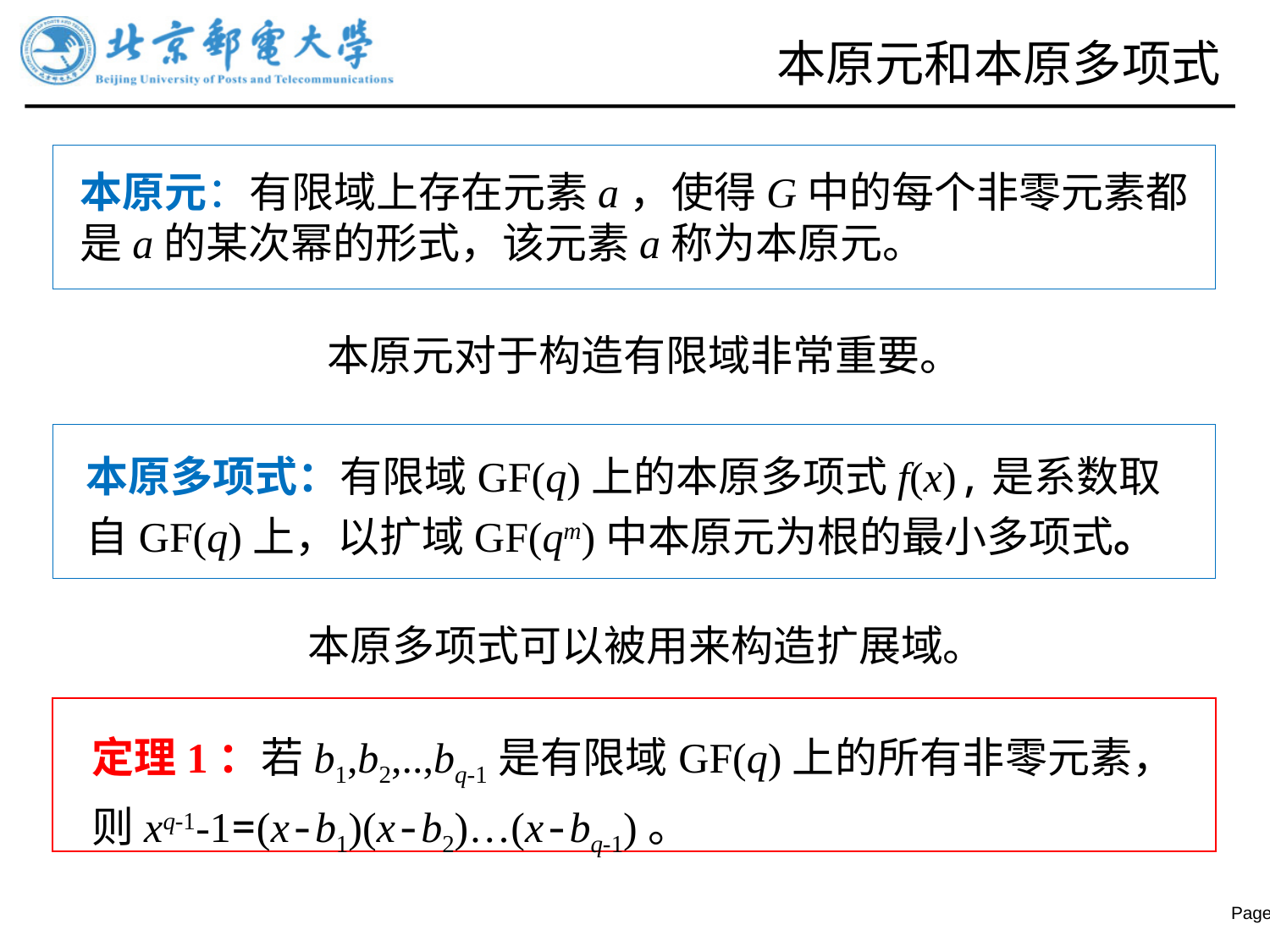

# 本原元和本原多项式

本原元：有限域上存在元素a，使得G中的每个非零元素都是a的某次幂的形式，该元素a称为本原元。
本原元对于构造有限域非常重要。

本原多项式：有限域GF(q)上的本原多项式f(x),是系数取自GF(q)上，以扩域GF(qm)中本原元为根的最小多项式。
本原多项式可以被用来构造扩展域。

定理1：若b1,b2,..,bq-1是有限域GF(q)上的所有非零元素，则xq-1-1=(x-b1)(x-b2)…(x-bq-1)。